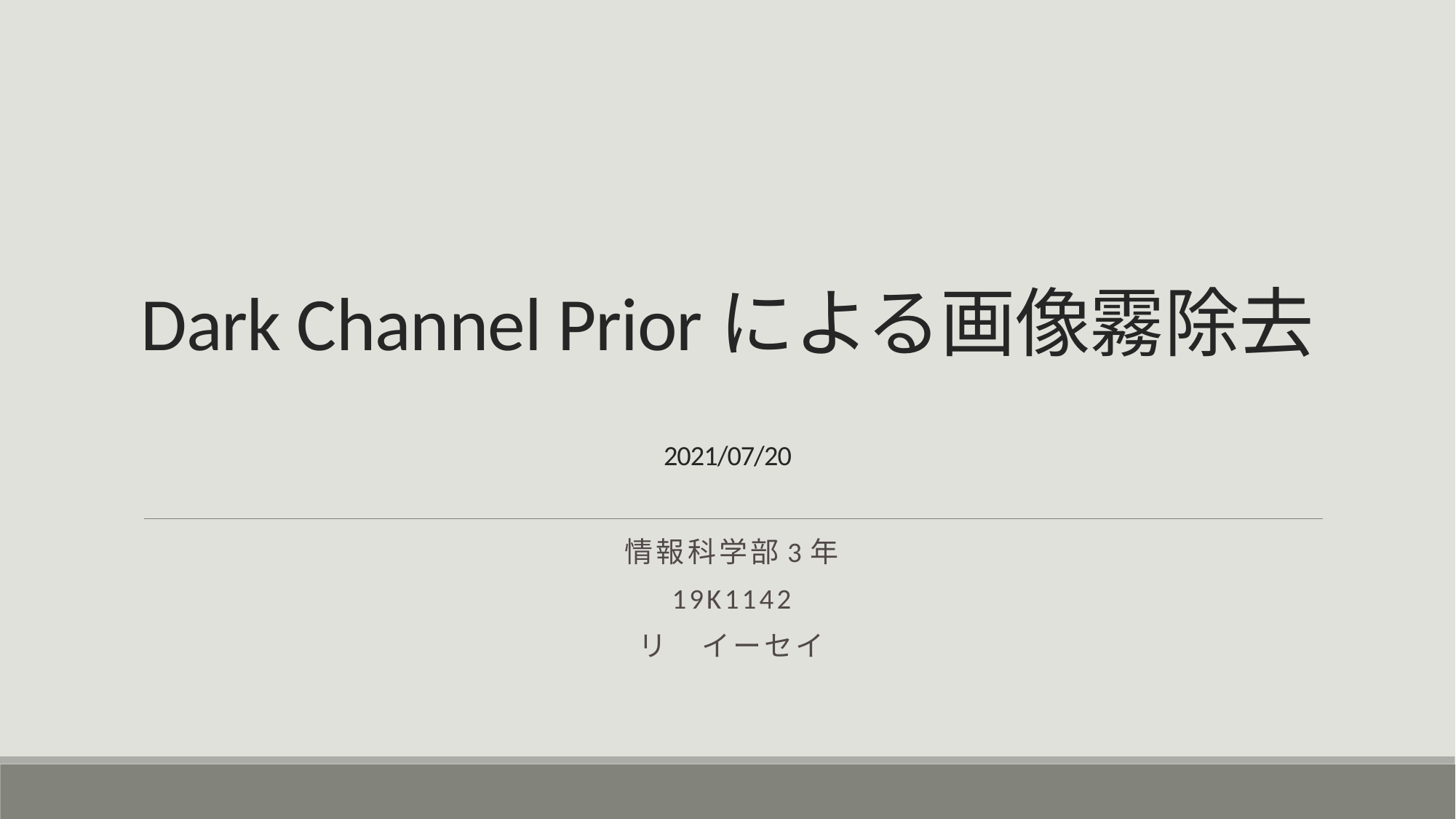

# Dark Channel Priorによる画像霧除去 2021/07/20
情報科学部3年
19K1142
リ　イーセイ